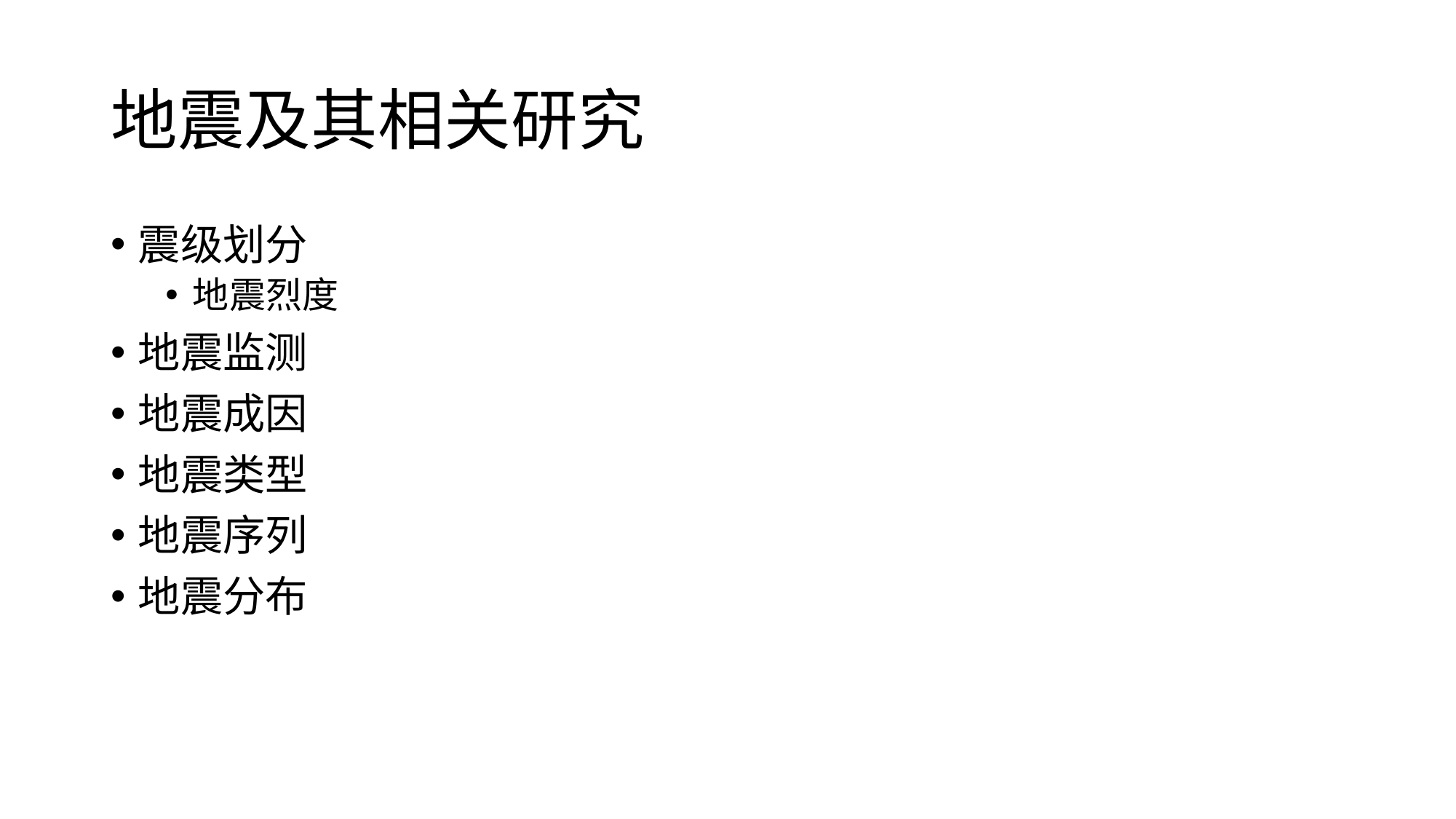

# 地震及其相关研究
震级划分
地震烈度
地震监测
地震成因
地震类型
地震序列
地震分布